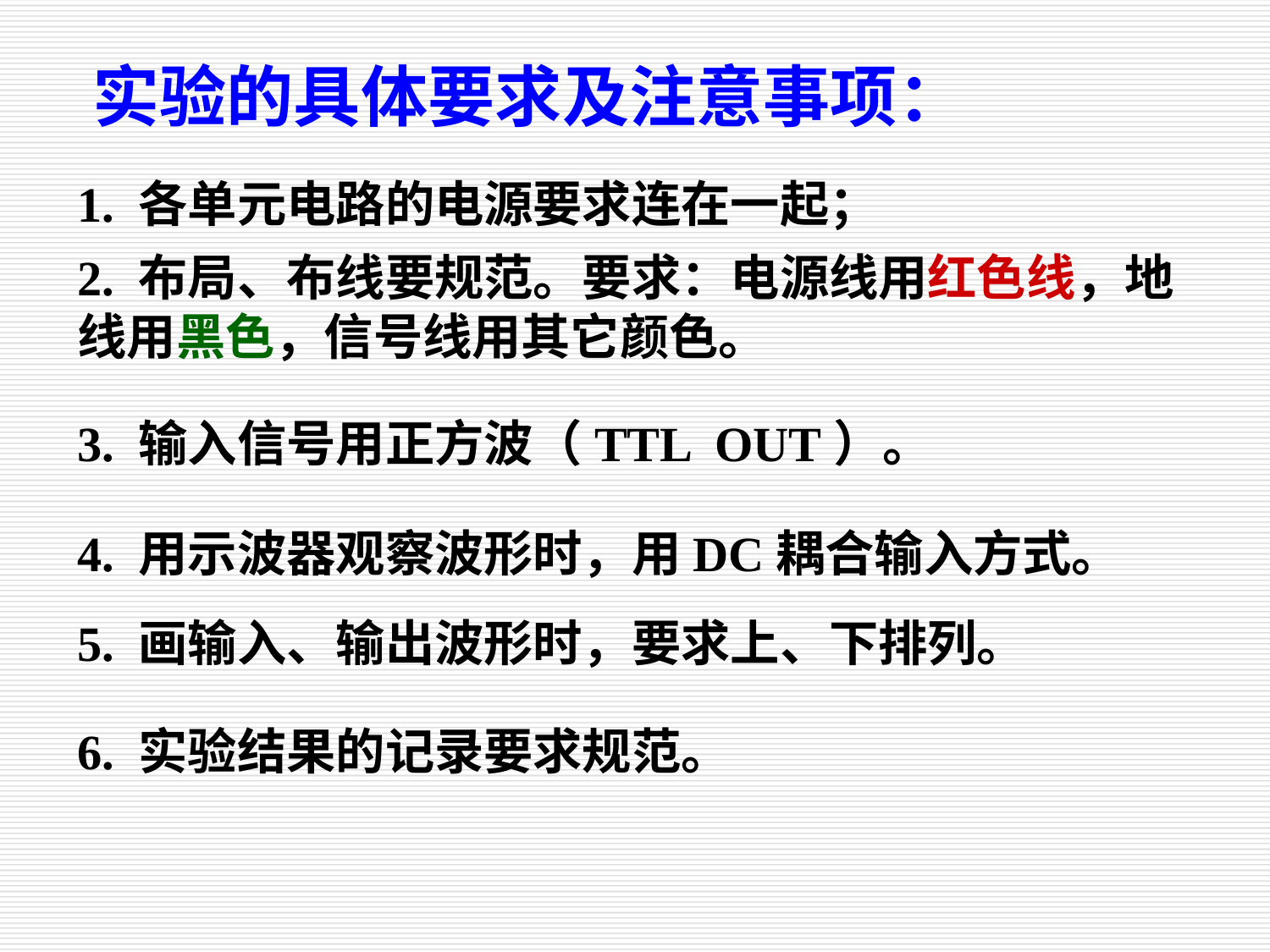

实验的具体要求及注意事项：
1. 各单元电路的电源要求连在一起；
2. 布局、布线要规范。要求：电源线用红色线，地线用黑色，信号线用其它颜色。
3. 输入信号用正方波（TTL  OUT）。
4. 用示波器观察波形时，用DC耦合输入方式。
5. 画输入、输出波形时，要求上、下排列。
6. 实验结果的记录要求规范。